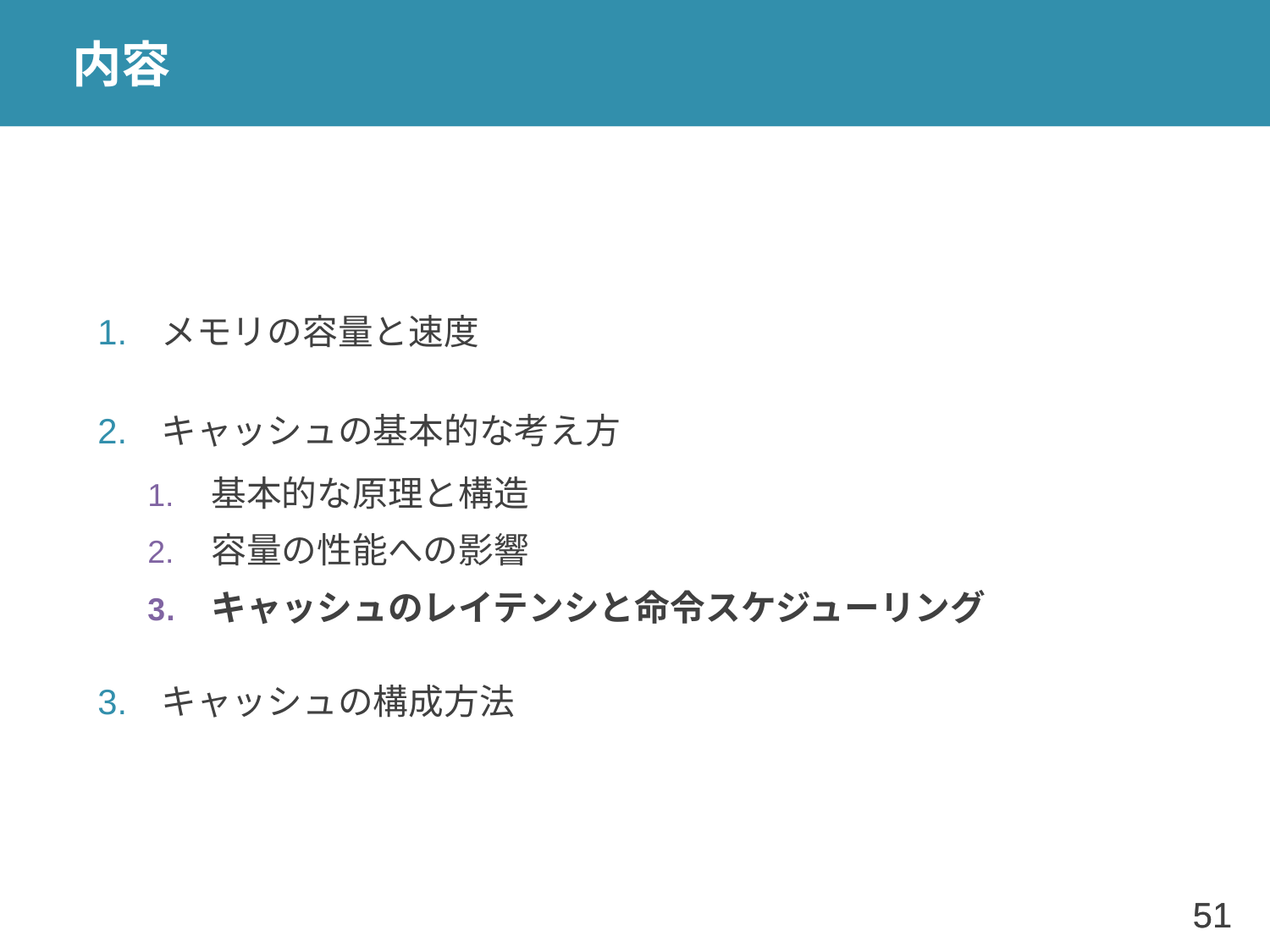

# 内容
メモリの容量と速度
キャッシュの基本的な考え方
基本的な原理と構造
容量の性能への影響
キャッシュのレイテンシと命令スケジューリング
キャッシュの構成方法